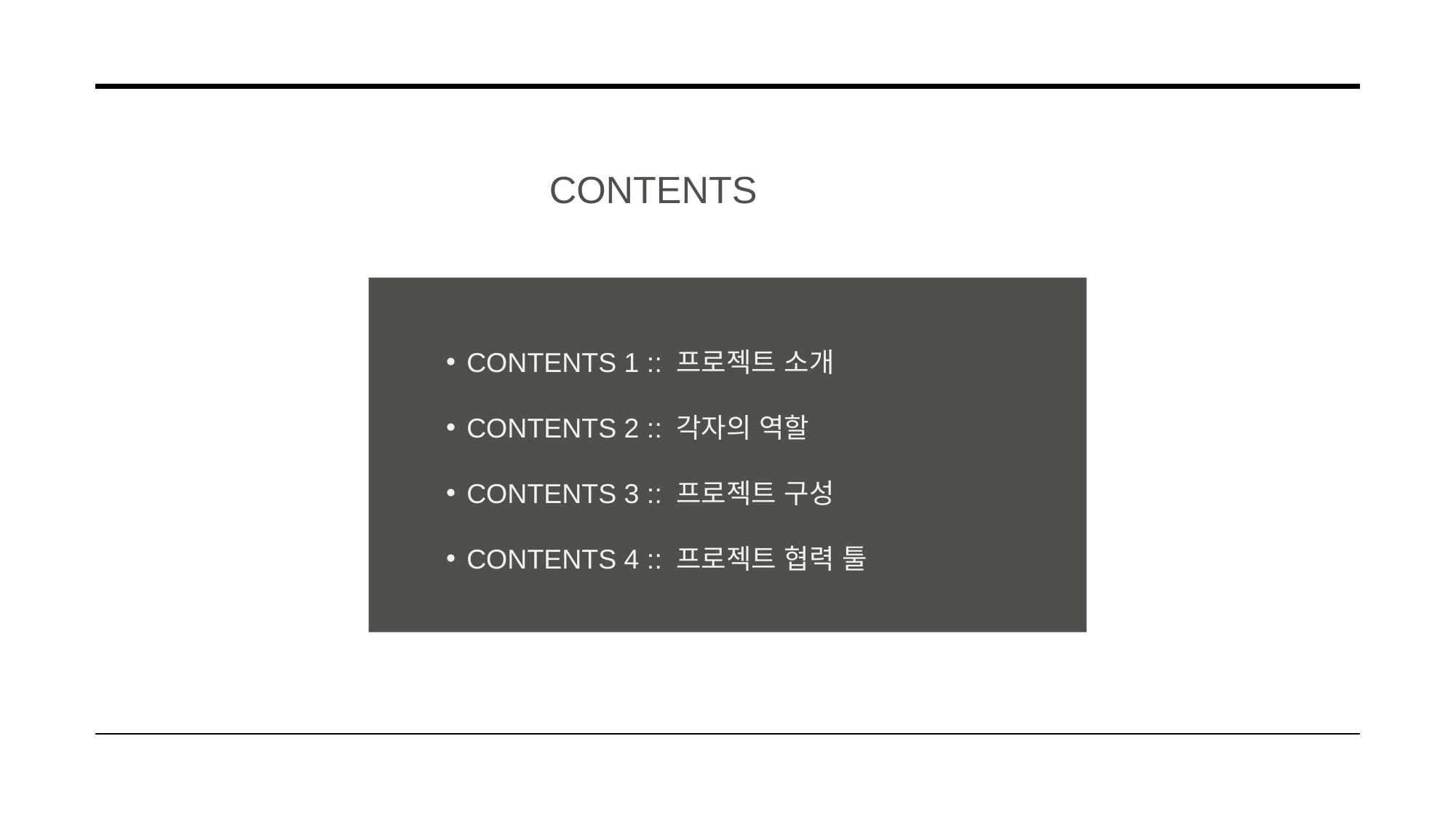

CONTENTS

CONTENTS 1 :: 프로젝트 소개
CONTENTS 2 :: 각자의 역할
CONTENTS 3 :: 프로젝트 구성
CONTENTS 4 :: 프로젝트 협력 툴